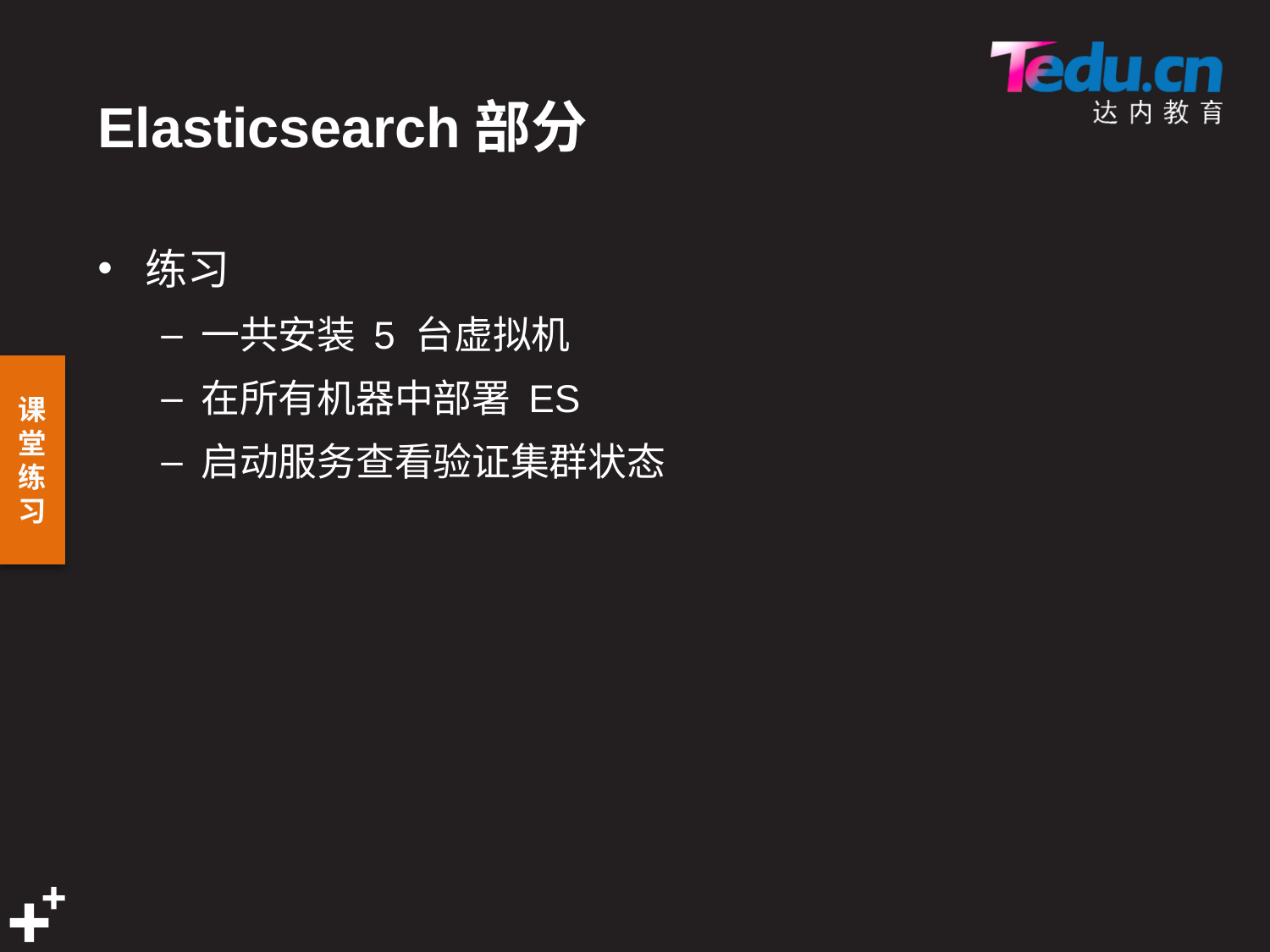

# Elasticsearch部分
练习
一共安装 5 台虚拟机
在所有机器中部署 ES
启动服务查看验证集群状态